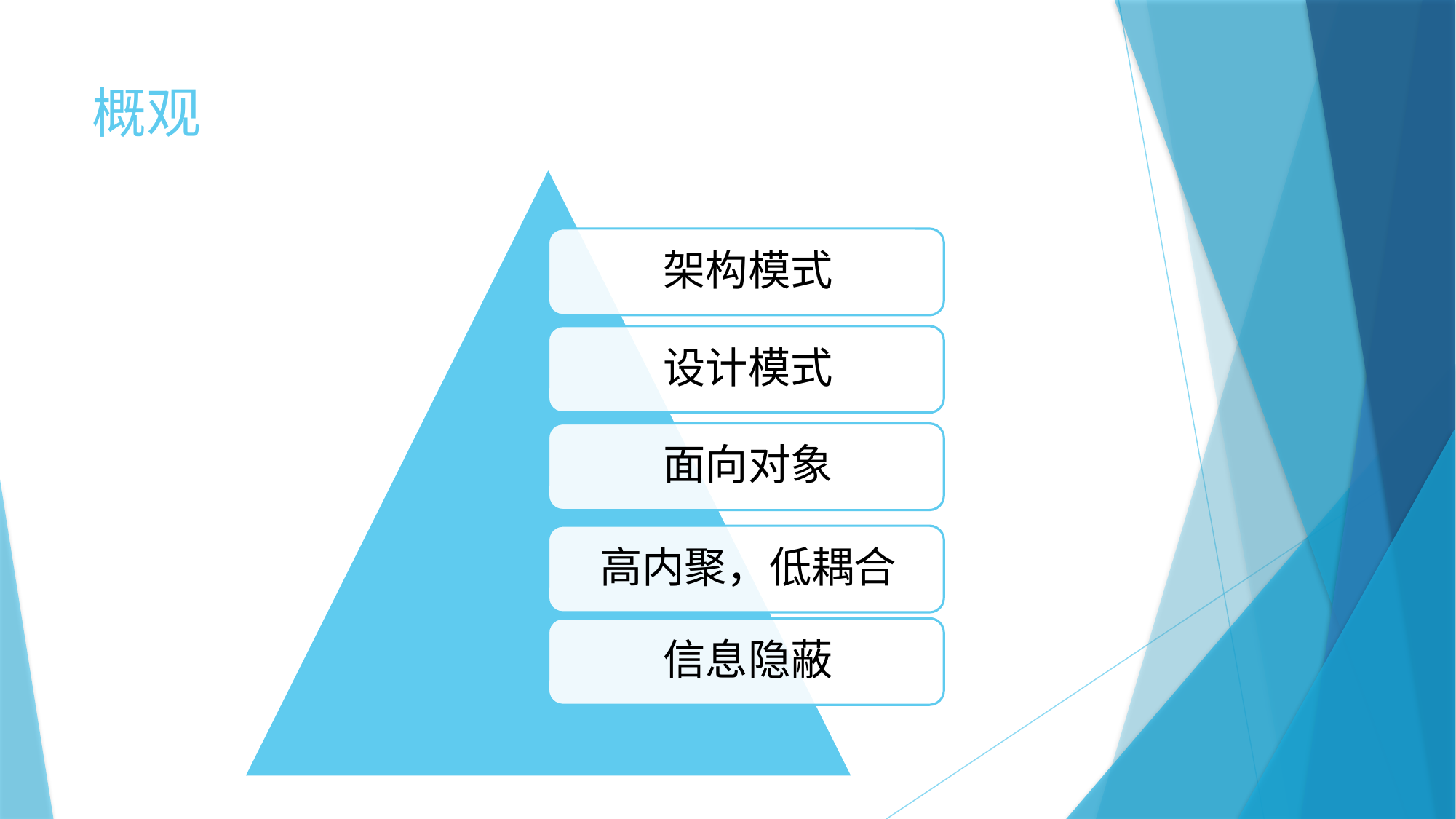

# 概观
架构模式
设计模式
面向对象
高内聚，低耦合
信息隐蔽